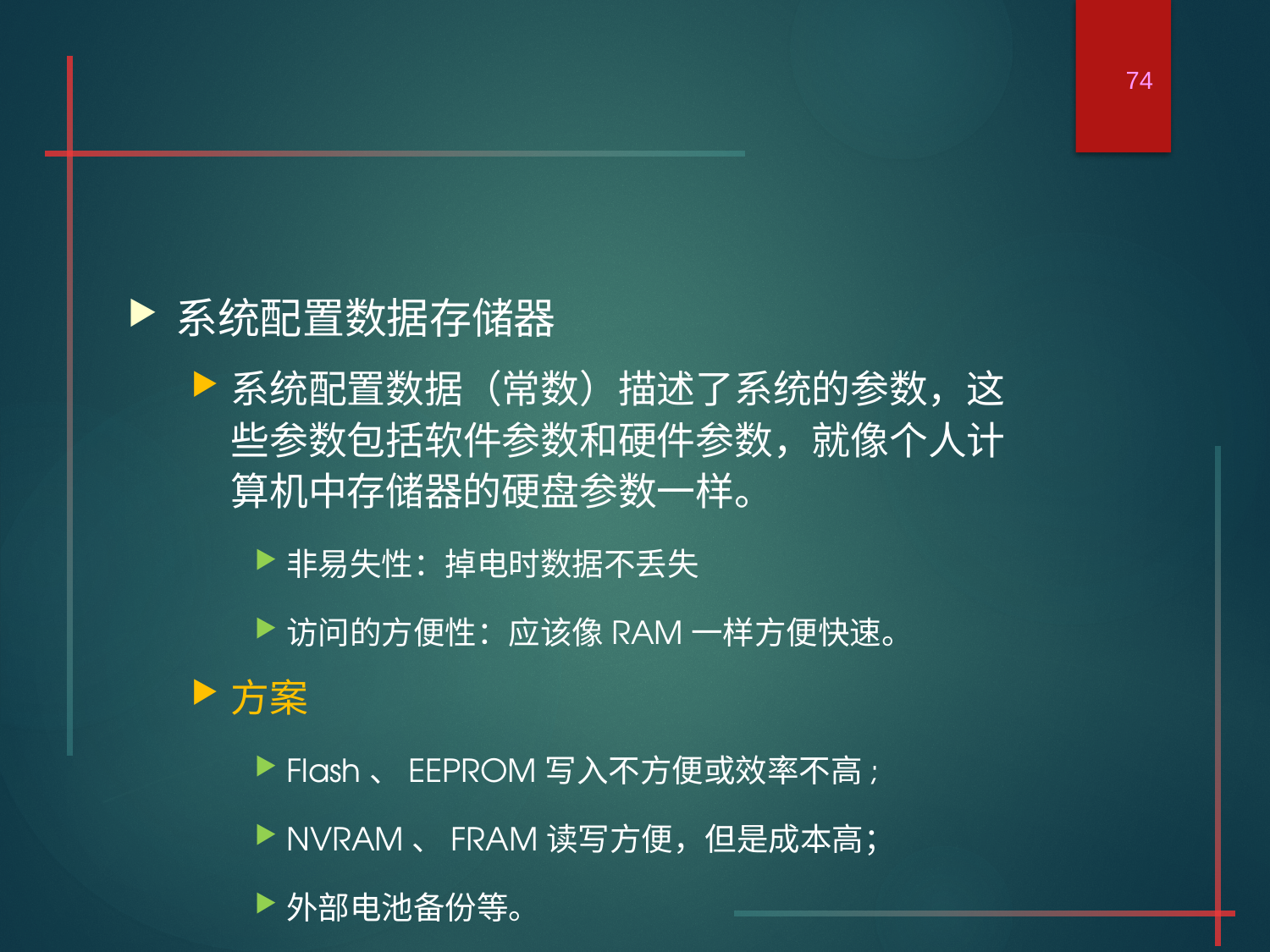

74
#
系统配置数据存储器
系统配置数据（常数）描述了系统的参数，这些参数包括软件参数和硬件参数，就像个人计算机中存储器的硬盘参数一样。
非易失性：掉电时数据不丢失
访问的方便性：应该像RAM一样方便快速。
方案
Flash、EEPROM写入不方便或效率不高;
NVRAM、FRAM读写方便，但是成本高；
外部电池备份等。